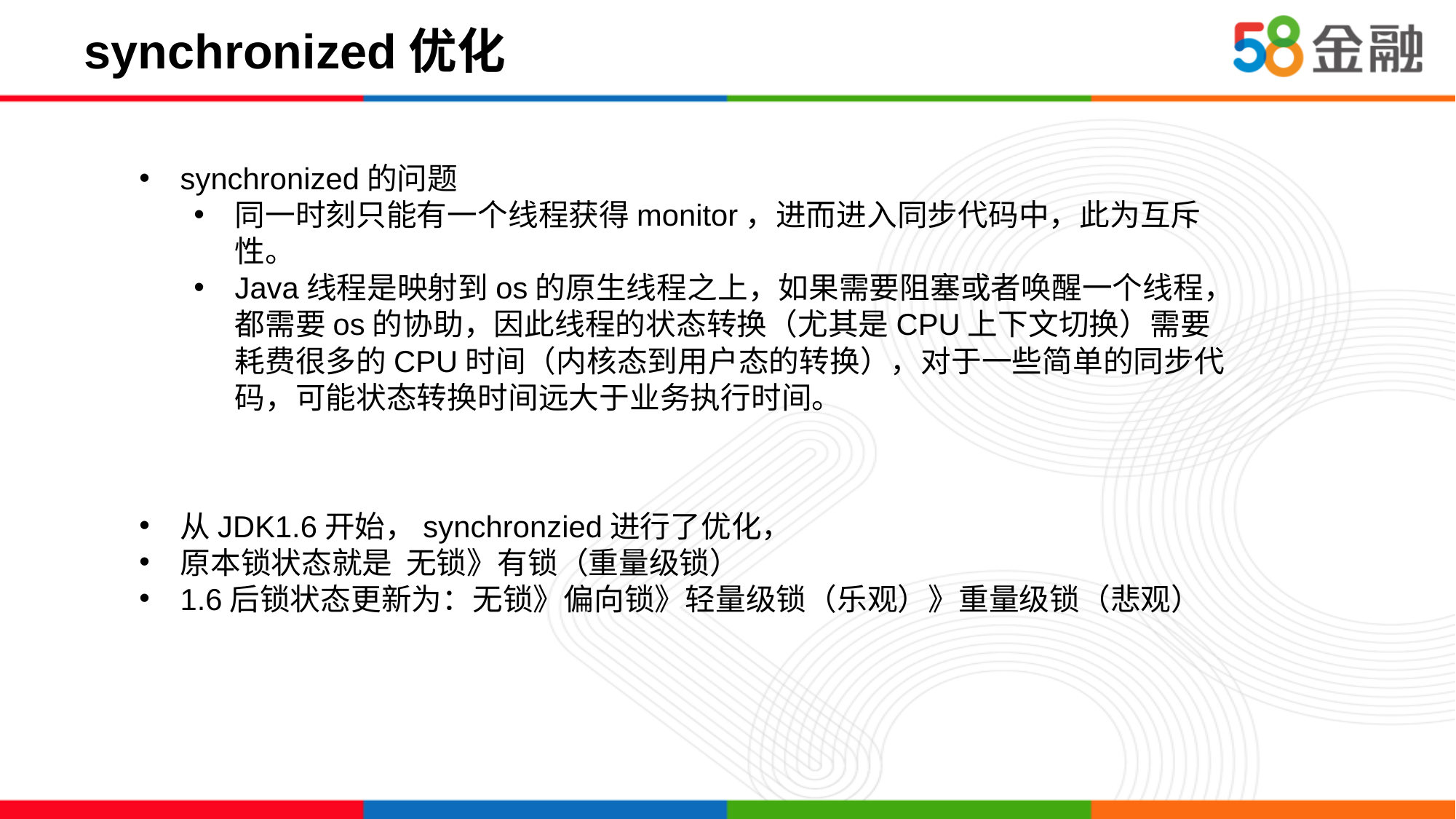

# synchronized优化
synchronized的问题
同一时刻只能有一个线程获得monitor，进而进入同步代码中，此为互斥性。
Java线程是映射到os的原生线程之上，如果需要阻塞或者唤醒一个线程，都需要os的协助，因此线程的状态转换（尤其是CPU上下文切换）需要耗费很多的CPU时间（内核态到用户态的转换），对于一些简单的同步代码，可能状态转换时间远大于业务执行时间。

从JDK1.6开始，synchronzied进行了优化，
原本锁状态就是  无锁》有锁（重量级锁）
1.6后锁状态更新为：无锁》偏向锁》轻量级锁（乐观）》重量级锁（悲观）